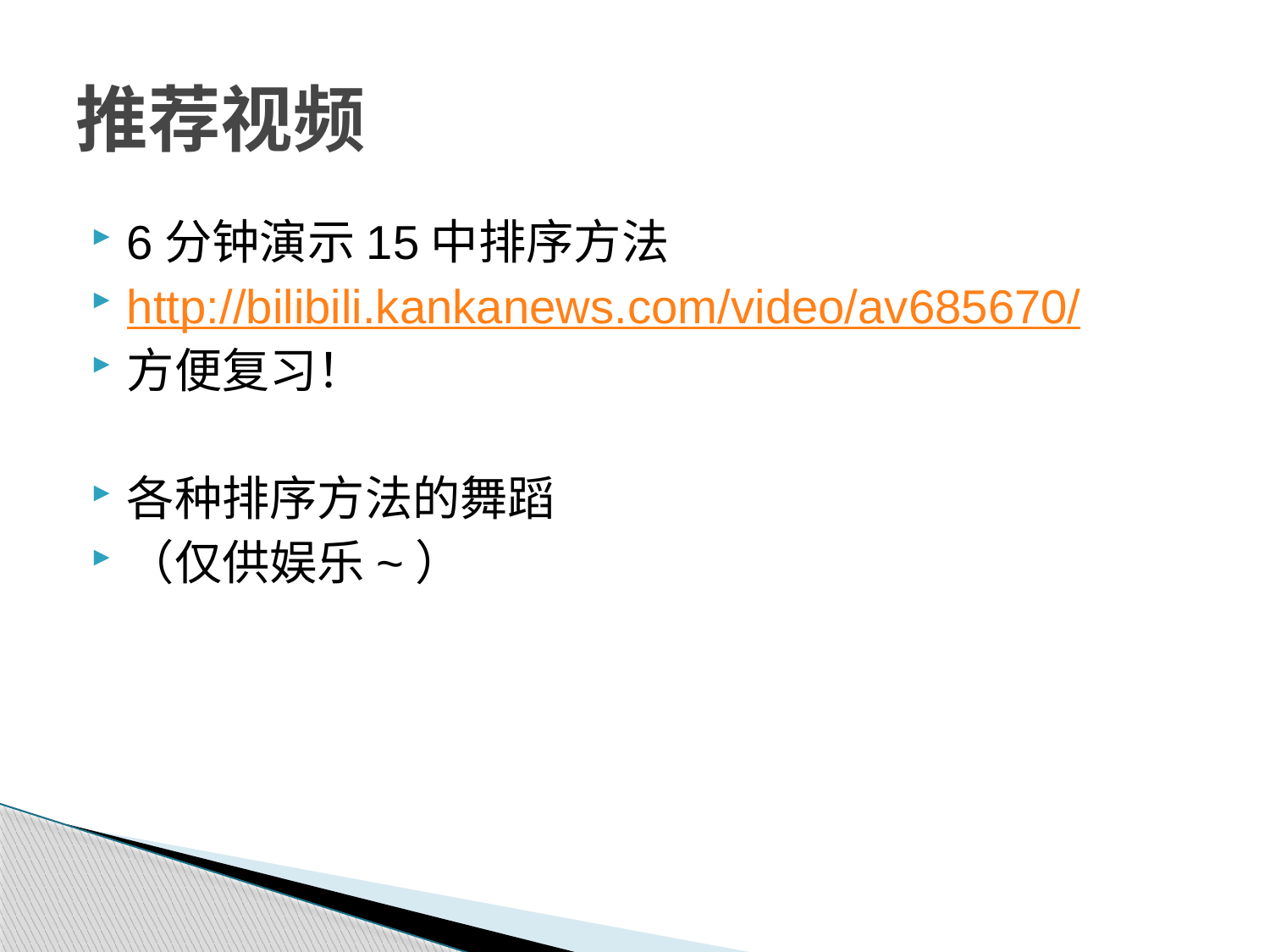

# 推荐视频
6分钟演示15中排序方法
http://bilibili.kankanews.com/video/av685670/
方便复习！

各种排序方法的舞蹈
（仅供娱乐~）